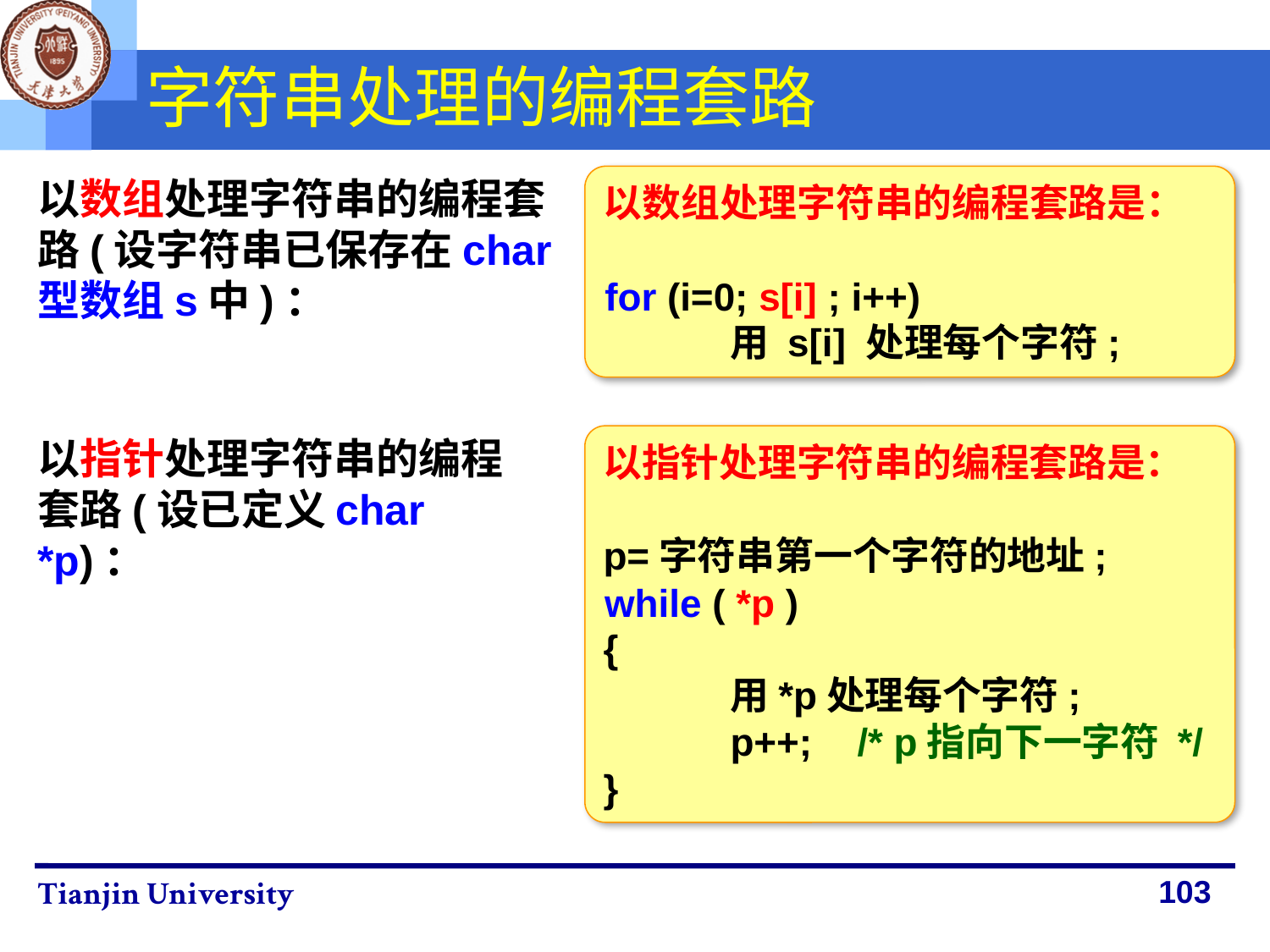

# 字符串处理的编程套路
以数组处理字符串的编程套 路(设字符串已保存在char 型数组s中)：
以数组处理字符串的编程套路是：
for (i=0; s[i]!='\0'; i++)
	用 s[i] 处理每个字符;
for (i=0; s[i] ; i++)
以指针处理字符串的编程 套路(设已定义char  *p)：
以指针处理字符串的编程套路是：
p=字符串第一个字符的地址;
while (*p！='\0')
{
	用*p处理每个字符;
	p++;	/* p指向下一字符 */
}
while ( *p )